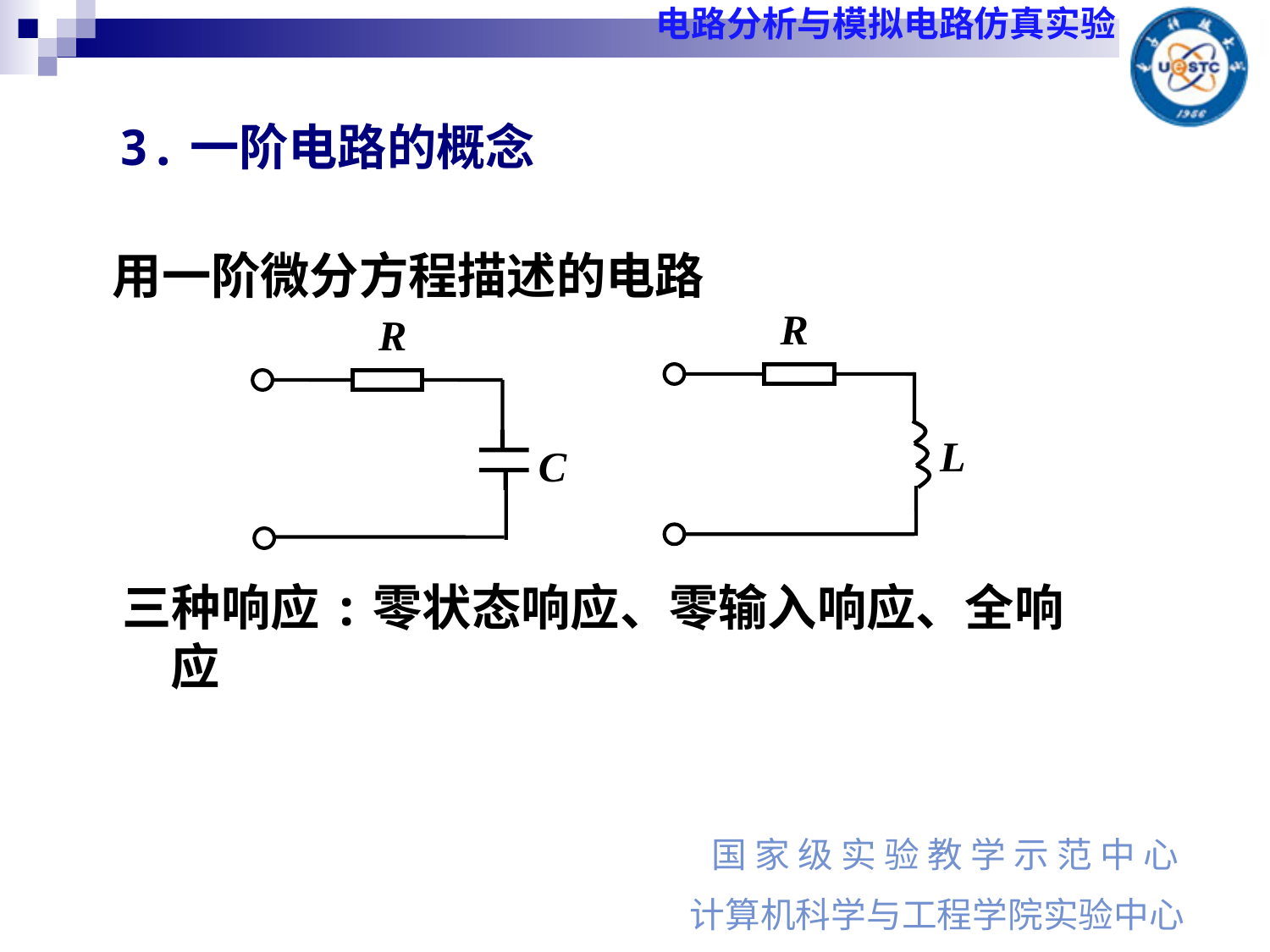

3.一阶电路的概念
用一阶微分方程描述的电路
R
R

L
C

三种响应:零状态响应、零输入响应、全响应